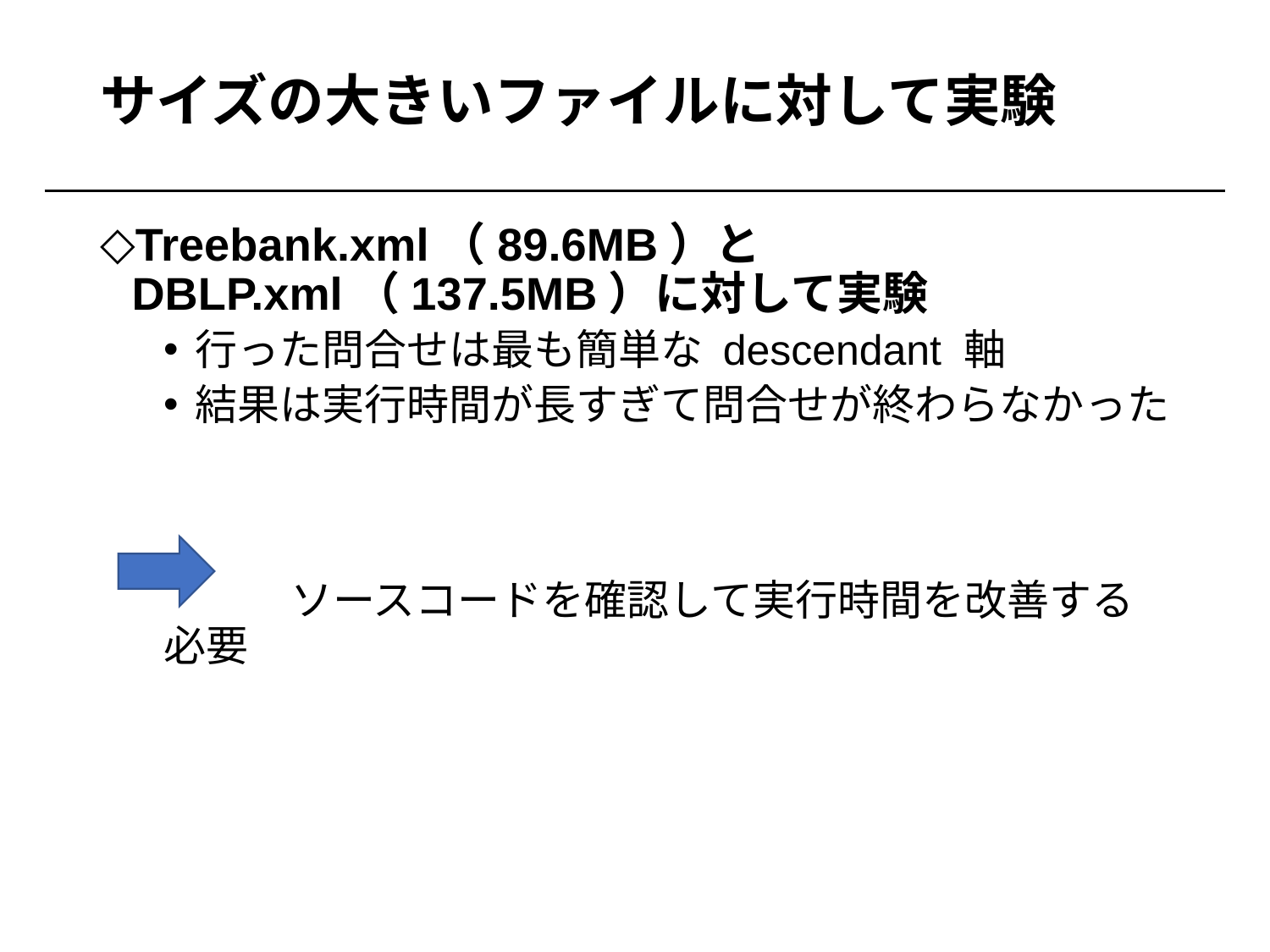

# サイズの大きいファイルに対して実験
Treebank.xml（89.6MB）と
DBLP.xml（137.5MB）に対して実験
行った問合せは最も簡単な descendant 軸
結果は実行時間が長すぎて問合せが終わらなかった

	ソースコードを確認して実行時間を改善する必要